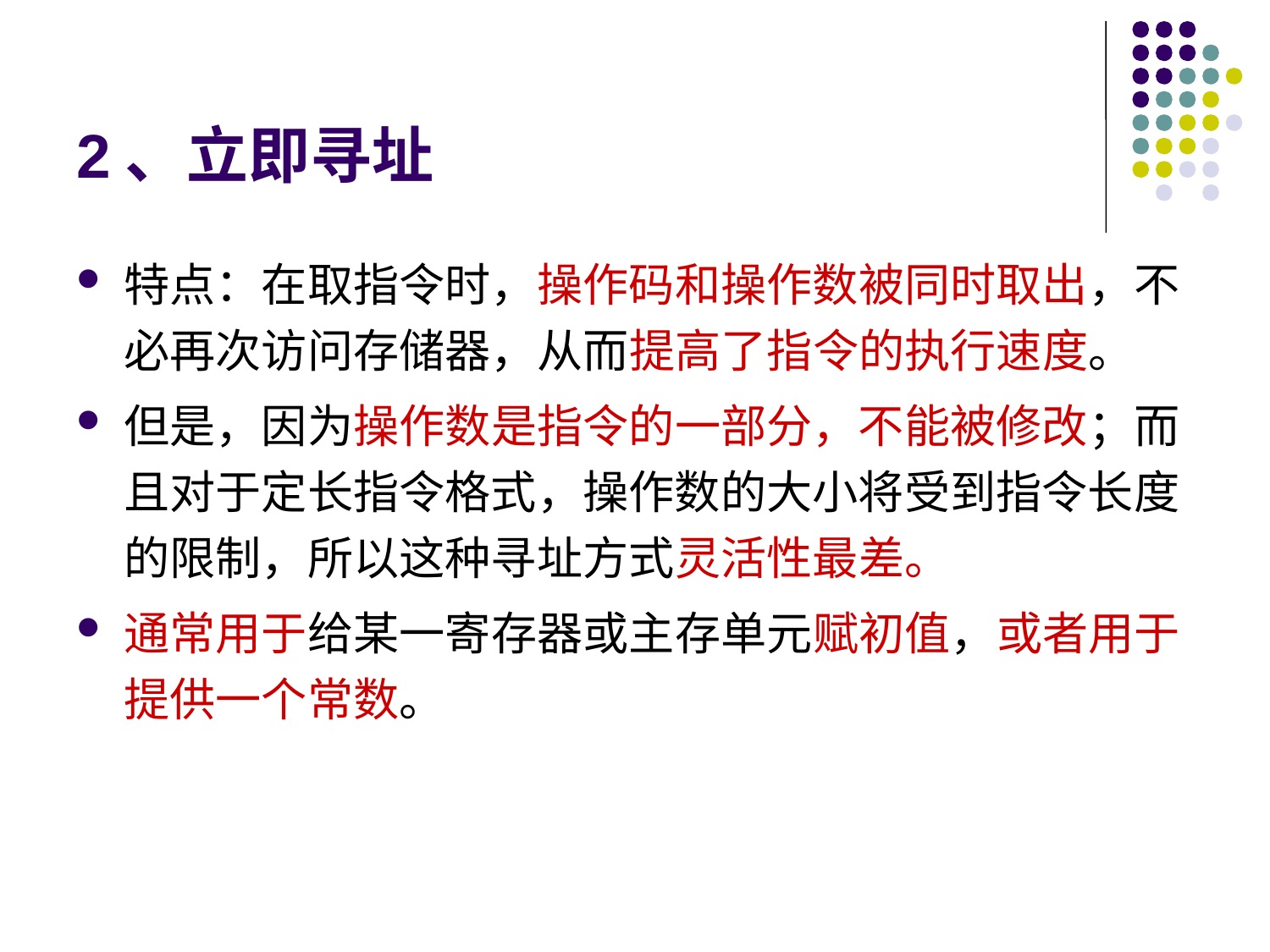

# 2、立即寻址
特点：在取指令时，操作码和操作数被同时取出，不必再次访问存储器，从而提高了指令的执行速度。
但是，因为操作数是指令的一部分，不能被修改；而且对于定长指令格式，操作数的大小将受到指令长度的限制，所以这种寻址方式灵活性最差。
通常用于给某一寄存器或主存单元赋初值，或者用于提供一个常数。

9